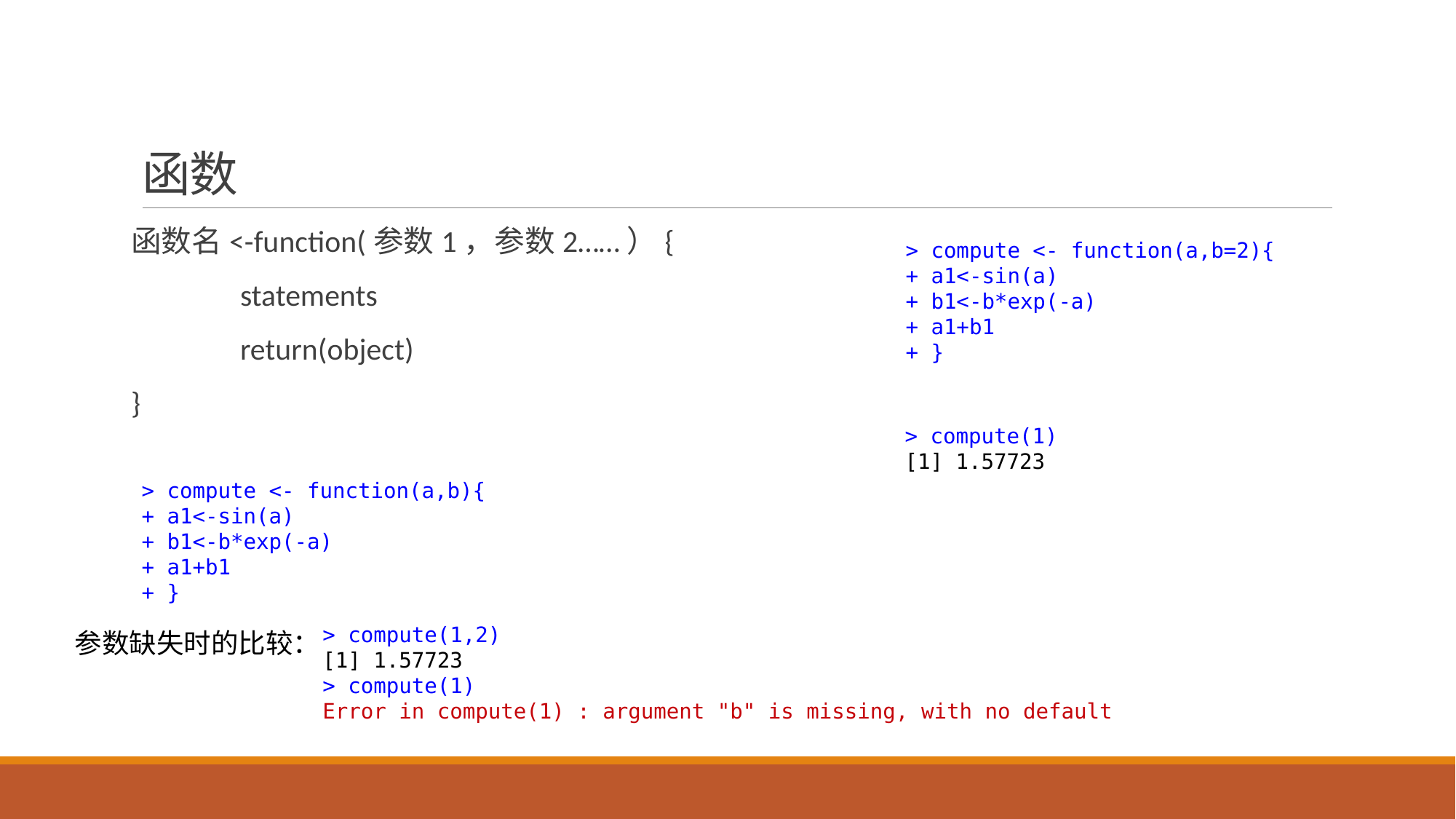

# 函数
函数名<-function(参数1，参数2……）{
	statements
	return(object)
}

> compute <- function(a,b=2){
+ a1<-sin(a)
+ b1<-b*exp(-a)
+ a1+b1
+ }
> compute(1)
[1] 1.57723
> compute <- function(a,b){
+ a1<-sin(a)
+ b1<-b*exp(-a)
+ a1+b1
+ }
参数缺失时的比较：
> compute(1,2)
[1] 1.57723
> compute(1)
Error in compute(1) : argument "b" is missing, with no default